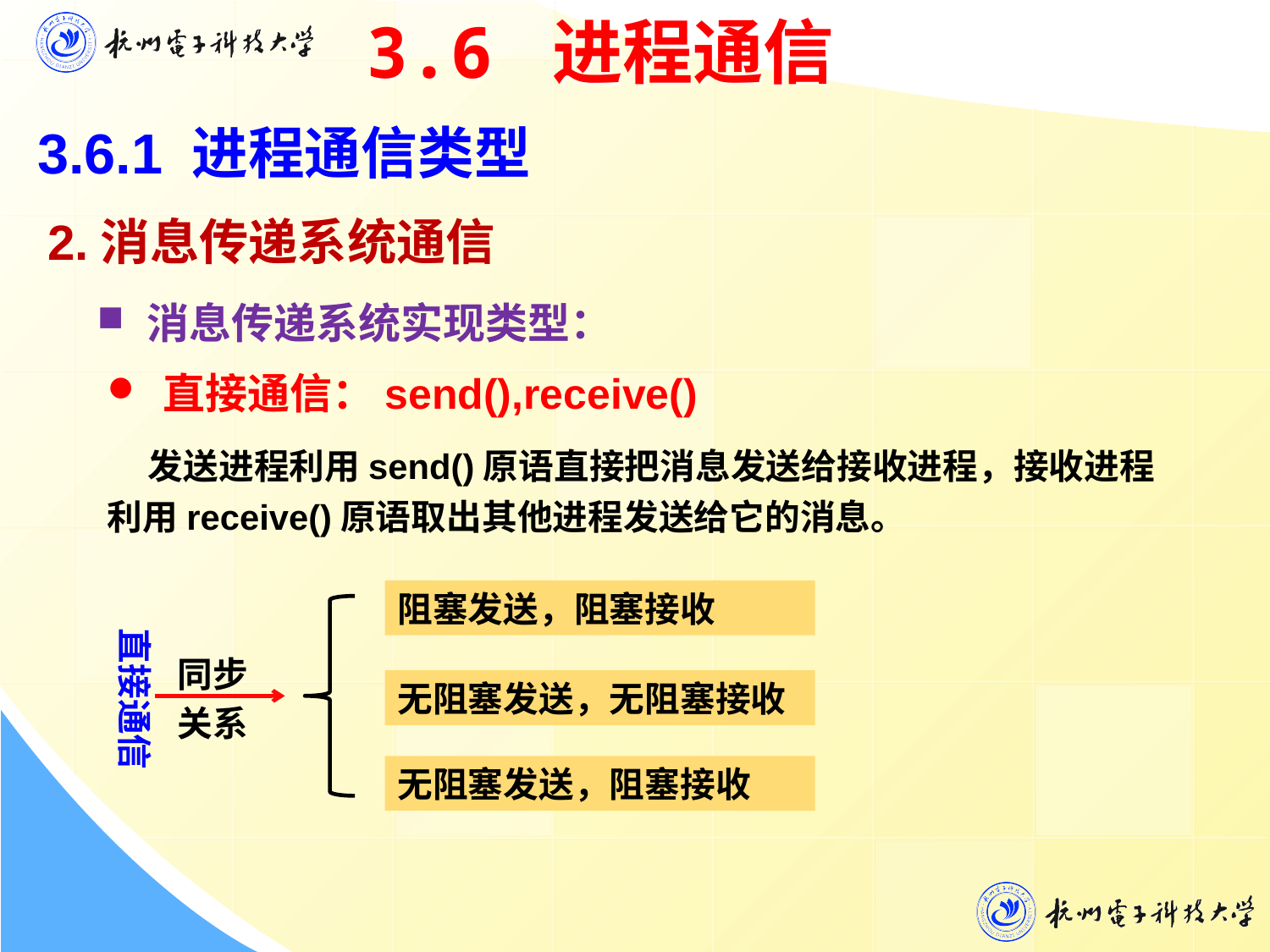

3.6 进程通信
3.6.1 进程通信类型
2.消息传递系统通信
 消息传递系统实现类型：
 直接通信：send(),receive()
    发送进程利用send()原语直接把消息发送给接收进程，接收进程利用receive()原语取出其他进程发送给它的消息。
阻塞发送，阻塞接收

直接通信
同步
关系
无阻塞发送，无阻塞接收
无阻塞发送，阻塞接收